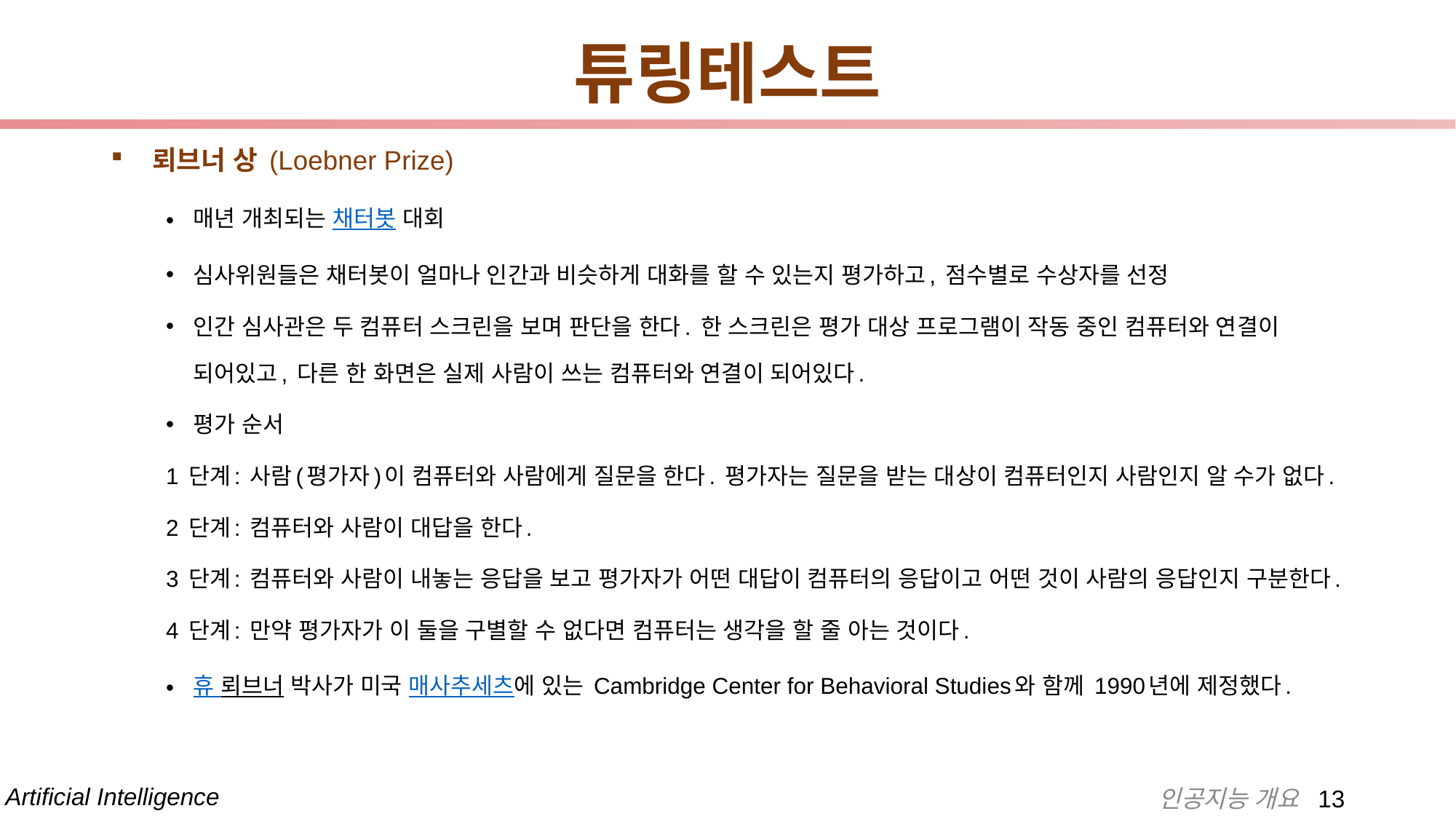

# 튜링테스트
뢰브너 상 (Loebner Prize)
매년 개최되는 채터봇 대회
심사위원들은 채터봇이 얼마나 인간과 비슷하게 대화를 할 수 있는지 평가하고, 점수별로 수상자를 선정
인간 심사관은 두 컴퓨터 스크린을 보며 판단을 한다. 한 스크린은 평가 대상 프로그램이 작동 중인 컴퓨터와 연결이 되어있고, 다른 한 화면은 실제 사람이 쓰는 컴퓨터와 연결이 되어있다.
평가 순서
1 단계: 사람(평가자)이 컴퓨터와 사람에게 질문을 한다. 평가자는 질문을 받는 대상이 컴퓨터인지 사람인지 알 수가 없다.
2 단계: 컴퓨터와 사람이 대답을 한다.
3 단계: 컴퓨터와 사람이 내놓는 응답을 보고 평가자가 어떤 대답이 컴퓨터의 응답이고 어떤 것이 사람의 응답인지 구분한다.
4 단계: 만약 평가자가 이 둘을 구별할 수 없다면 컴퓨터는 생각을 할 줄 아는 것이다.
휴 뢰브너 박사가 미국 매사추세츠에 있는 Cambridge Center for Behavioral Studies와 함께 1990년에 제정했다.